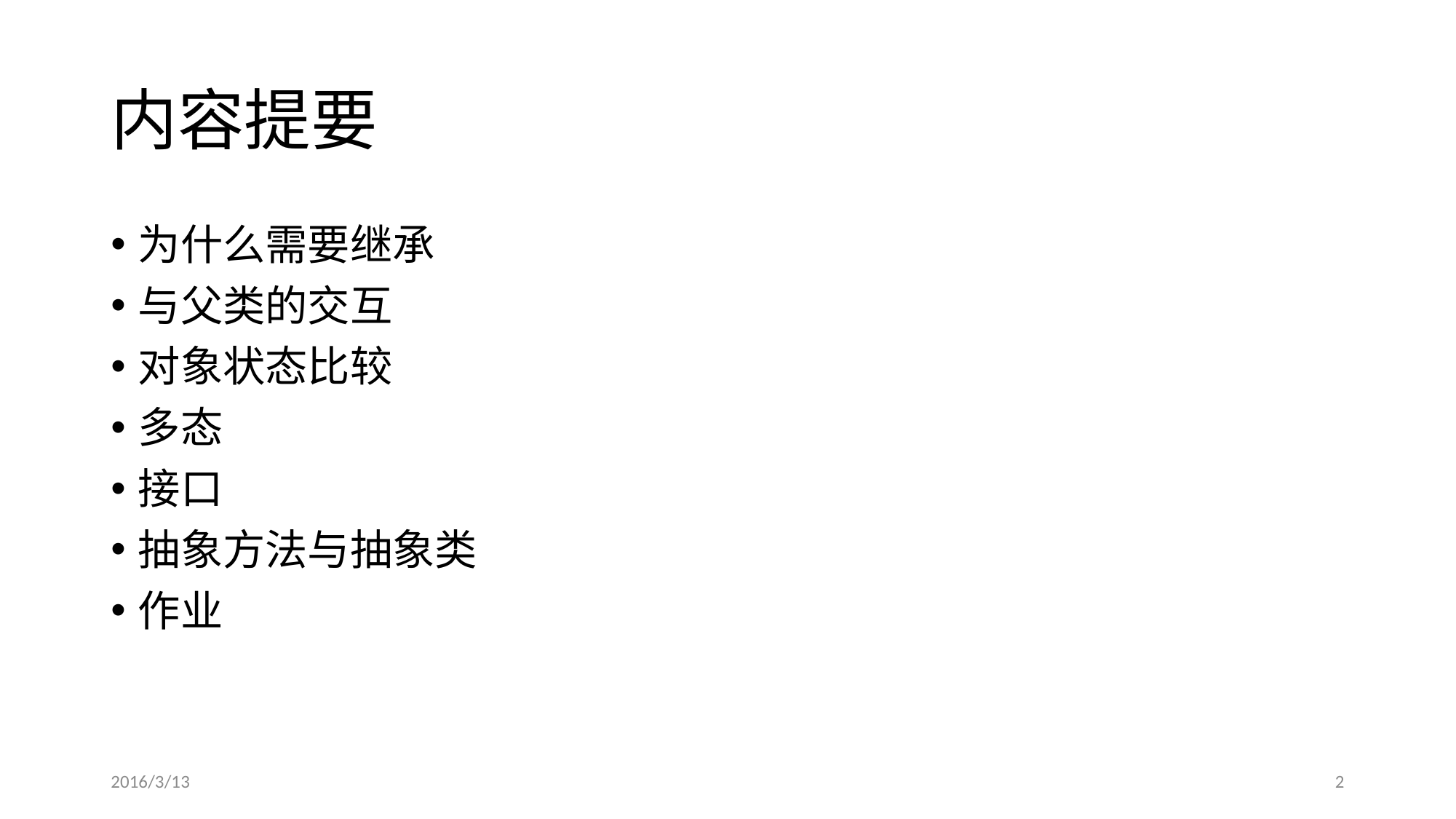

# 内容提要
为什么需要继承
与父类的交互
对象状态比较
多态
接口
抽象方法与抽象类
作业

2016/3/13
2